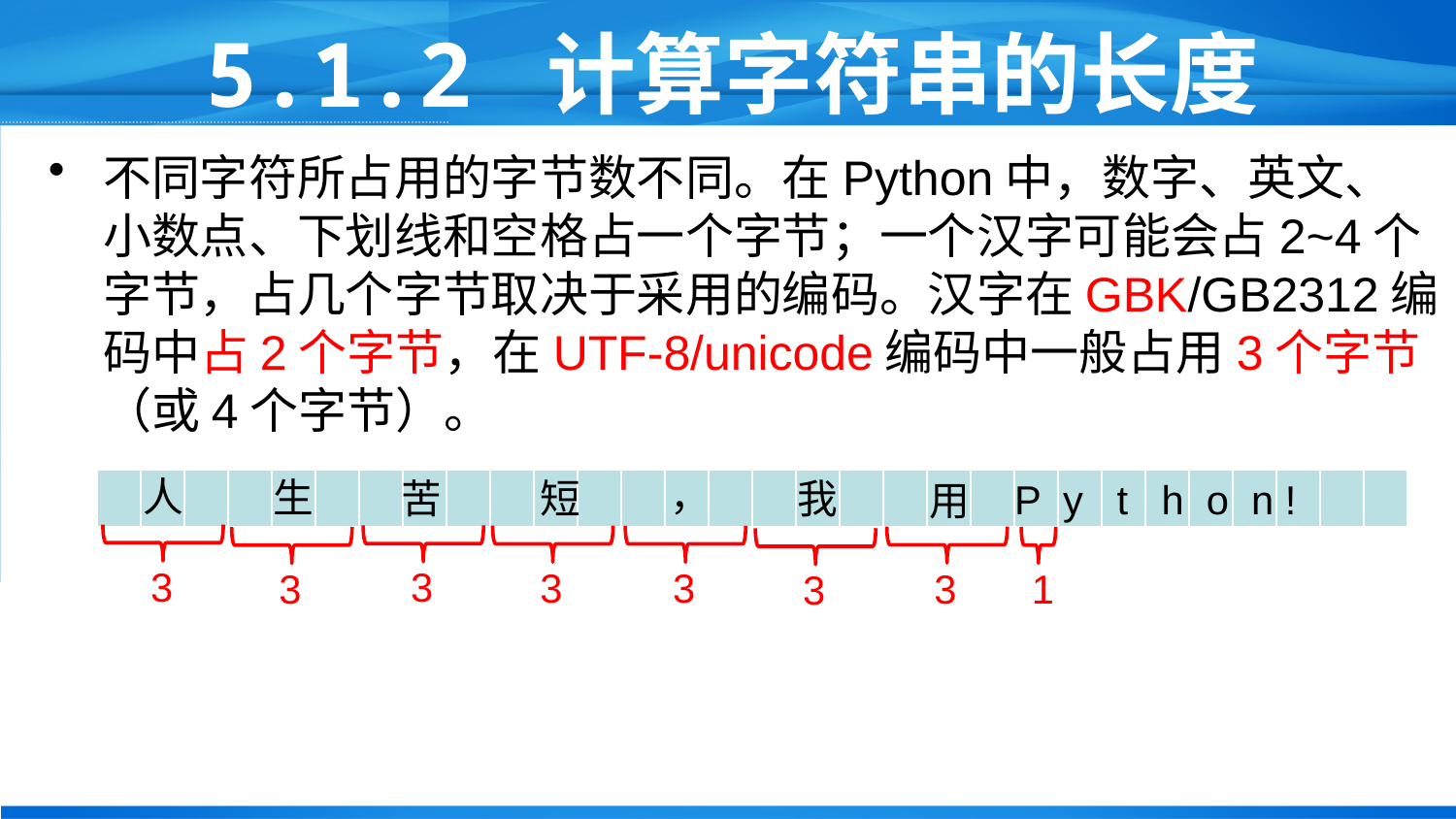

# 5.1.2 计算字符串的长度
不同字符所占用的字节数不同。在Python中，数字、英文、小数点、下划线和空格占一个字节；一个汉字可能会占2~4个字节，占几个字节取决于采用的编码。汉字在GBK/GB2312编码中占2个字节，在UTF-8/unicode编码中一般占用3个字节（或4个字节）。
|  |  |  |  |  |  |  |  |  |  |  |  |  |  |  |  |  |  |  |  |  |  |  |  |  |  |  |  |  |  |
| --- | --- | --- | --- | --- | --- | --- | --- | --- | --- | --- | --- | --- | --- | --- | --- | --- | --- | --- | --- | --- | --- | --- | --- | --- | --- | --- | --- | --- | --- |
，
人
生
苦
我
短
P  y   t   h  o  n !
用

3

3

3

3

3

1

3

3